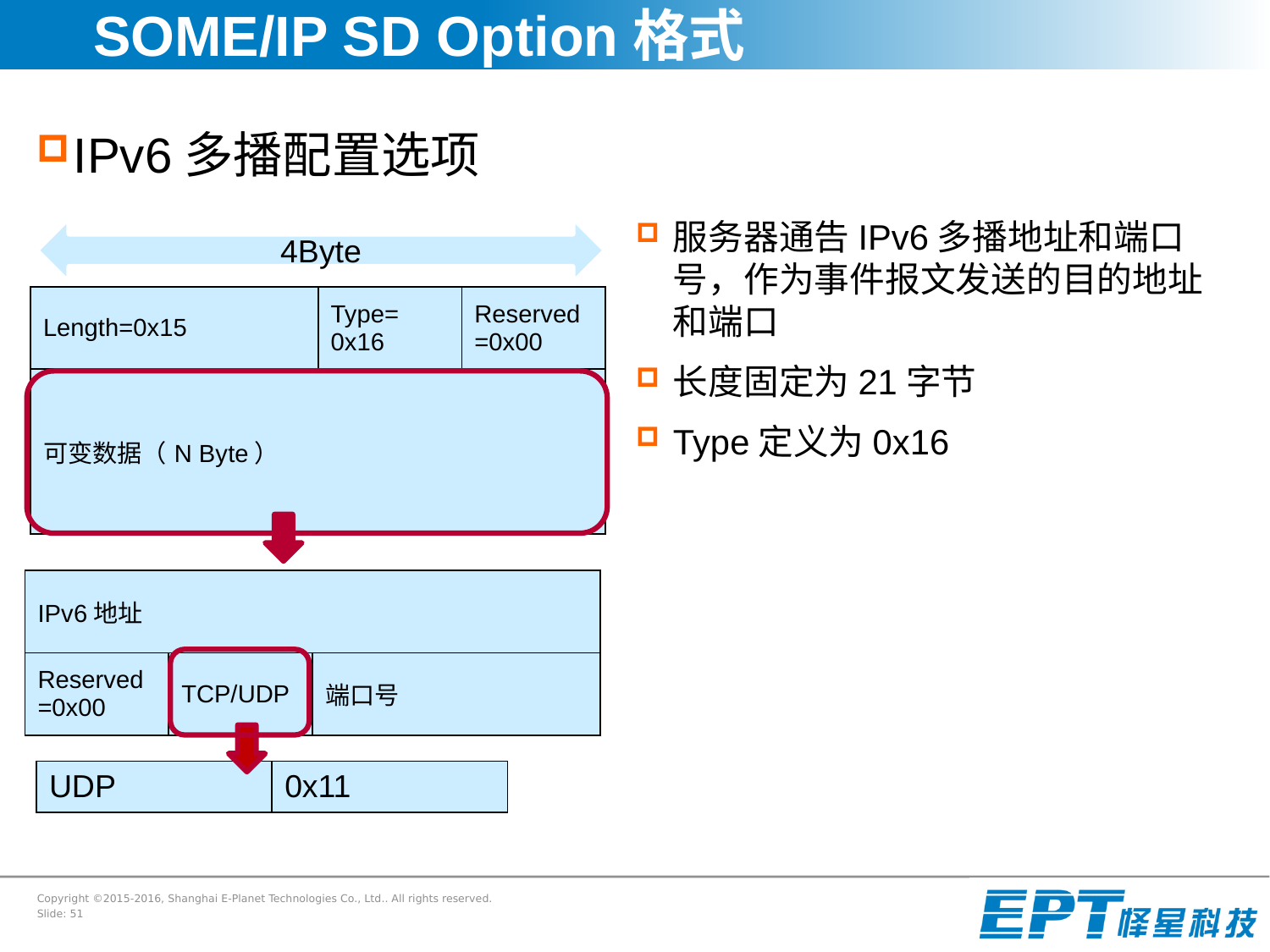

# SOME/IP SD Option格式
IPv6多播配置选项
服务器通告IPv6多播地址和端口号，作为事件报文发送的目的地址和端口
长度固定为21字节
Type定义为0x16
4Byte
| Length=0x15 | Type= 0x16 | Reserved=0x00 |
| --- | --- | --- |
| 可变数据（N Byte） |  |  |

| IPv6地址 |  |  |
| --- | --- | --- |
| Reserved=0x00 | TCP/UDP | 端口号 |

| UDP | 0x11 |
| --- | --- |